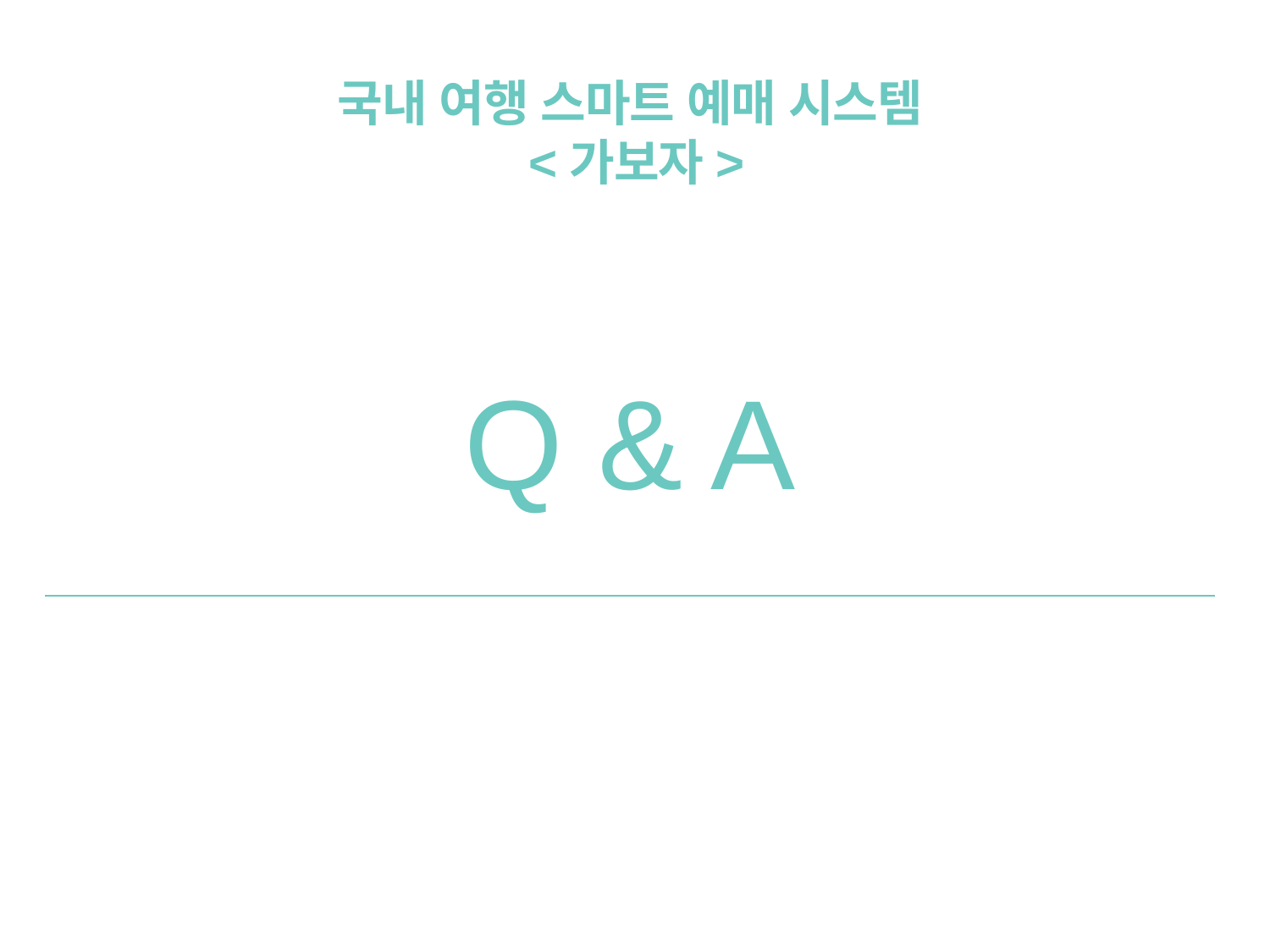

국내 여행 스마트 예매 시스템
 <가보자>
Q & A